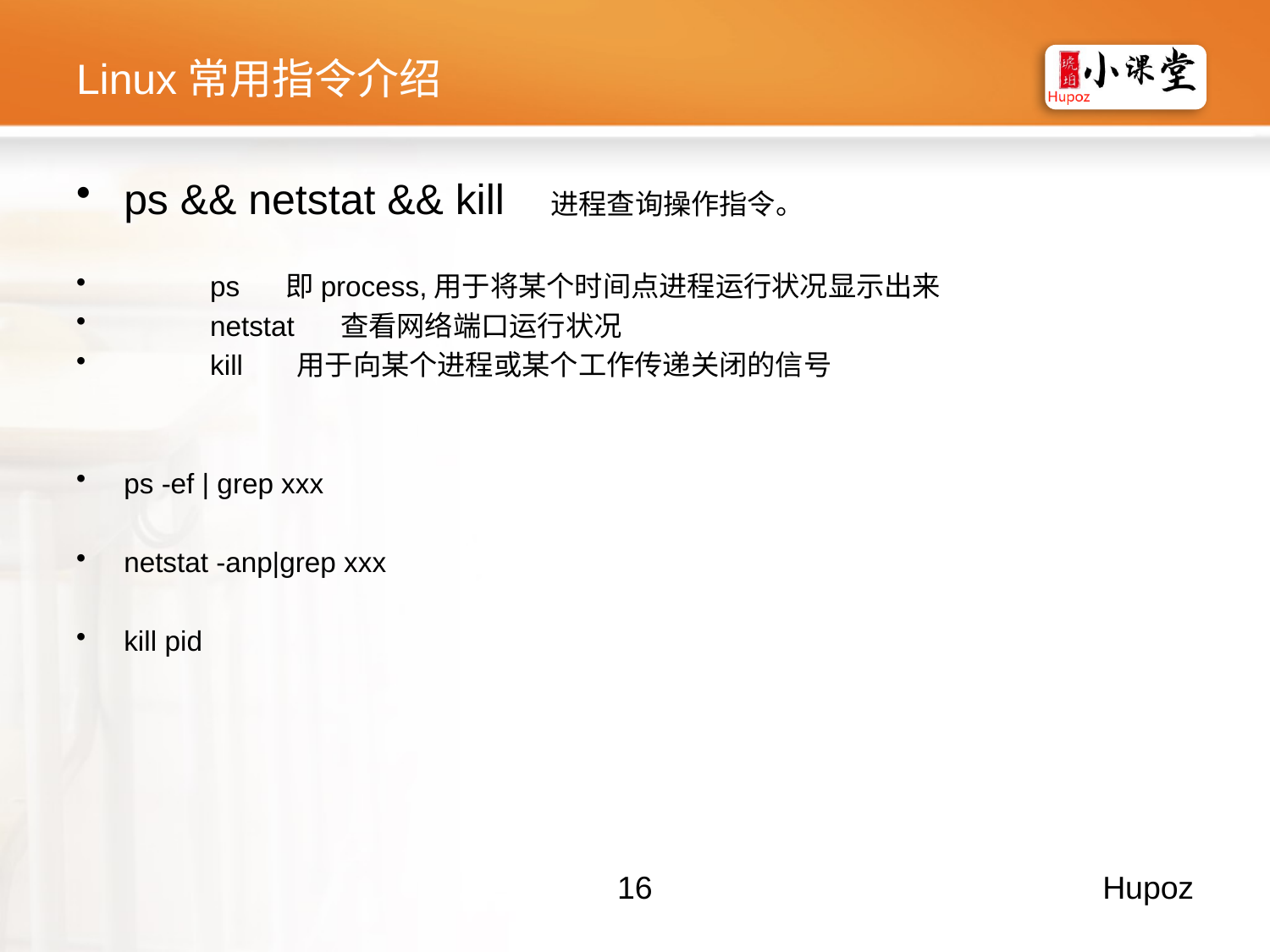

# Linux常用指令介绍
ps && netstat && kill   进程查询操作指令。

           ps     即process,用于将某个时间点进程运行状况显示出来
           netstat     查看网络端口运行状况
           kill      用于向某个进程或某个工作传递关闭的信号

ps -ef | grep xxx

netstat -anp|grep xxx

kill pid